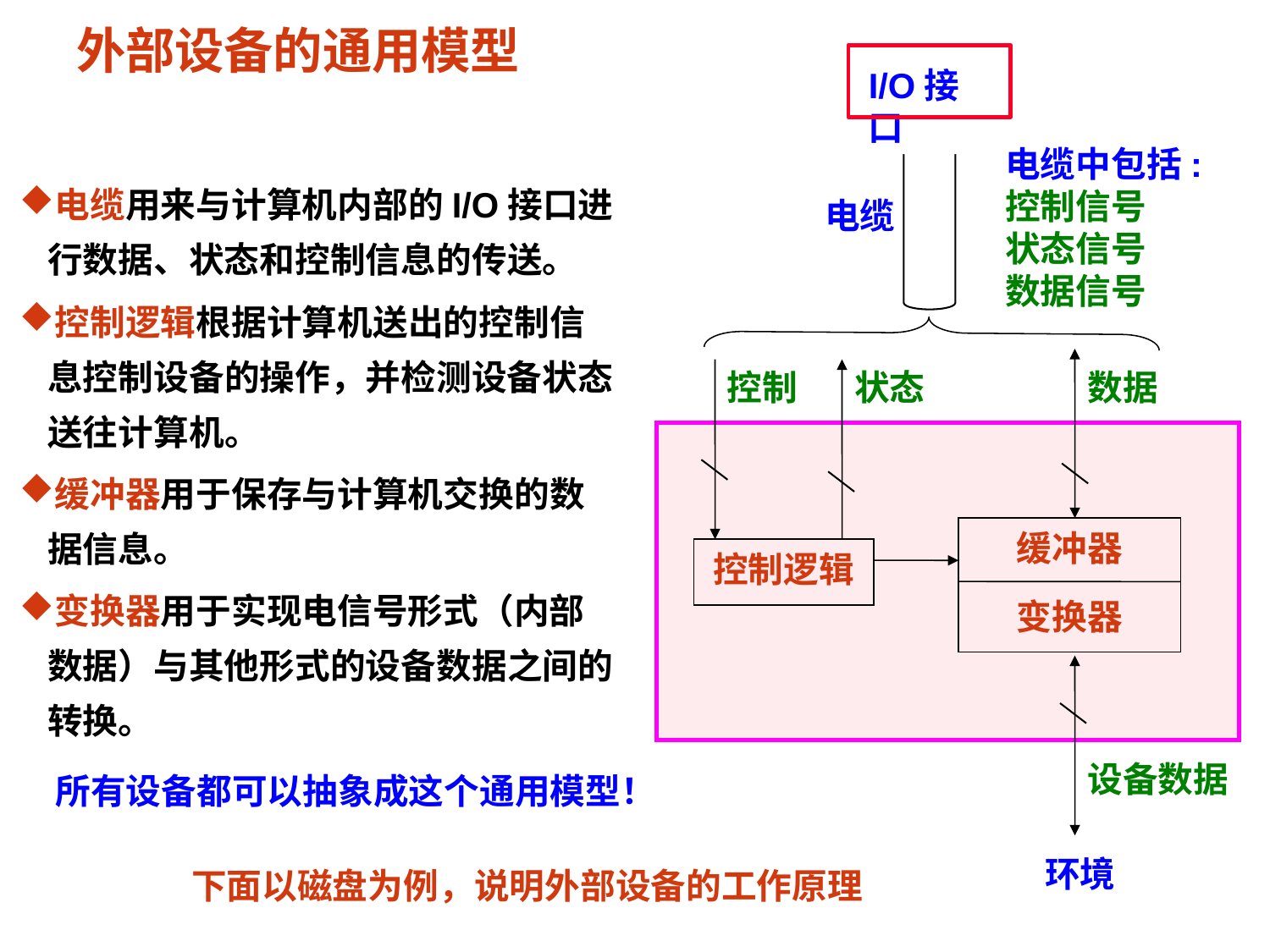

# 外部设备的通用模型

I/O接口

电缆中包括:
控制信号
状态信号
数据信号
电缆用来与计算机内部的I/O接口进行数据、状态和控制信息的传送。
控制逻辑根据计算机送出的控制信息控制设备的操作，并检测设备状态送往计算机。
缓冲器用于保存与计算机交换的数据信息。
变换器用于实现电信号形式（内部数据）与其他形式的设备数据之间的转换。
电缆

控制

状态
数据

缓冲器
变换器
控制逻辑

设备数据
环境
所有设备都可以抽象成这个通用模型！
下面以磁盘为例，说明外部设备的工作原理
7